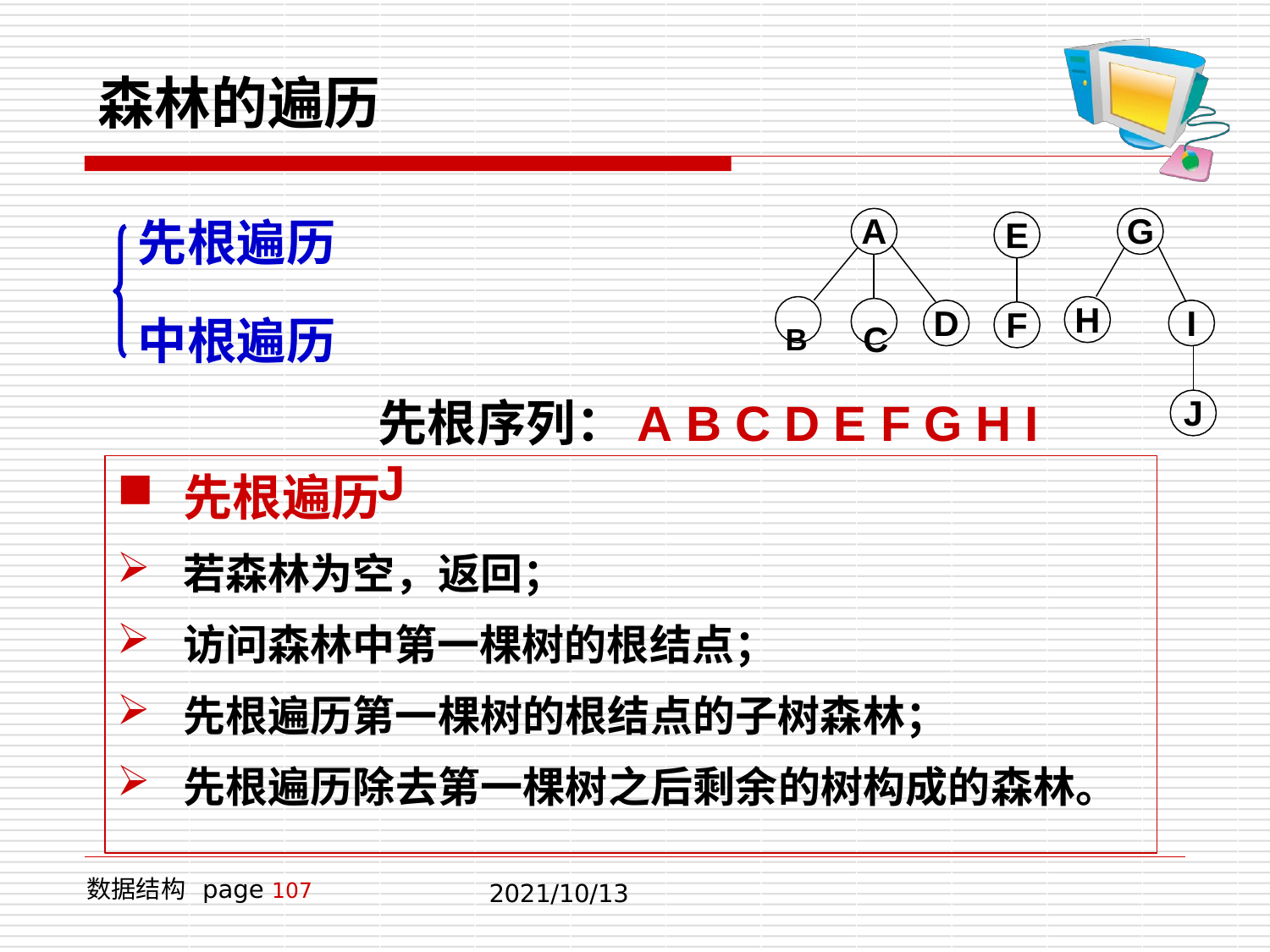

# 森林的遍历

A
G

先根遍历
E

H

B	C

D
I

F

中根遍历

J
先根序列：A B C D E F G H I J

先根遍历
若森林为空，返回；
访问森林中第一棵树的根结点；
先根遍历第一棵树的根结点的子树森林；
先根遍历除去第一棵树之后剩余的树构成的森林。

数据结构 page 107
2021/10/13